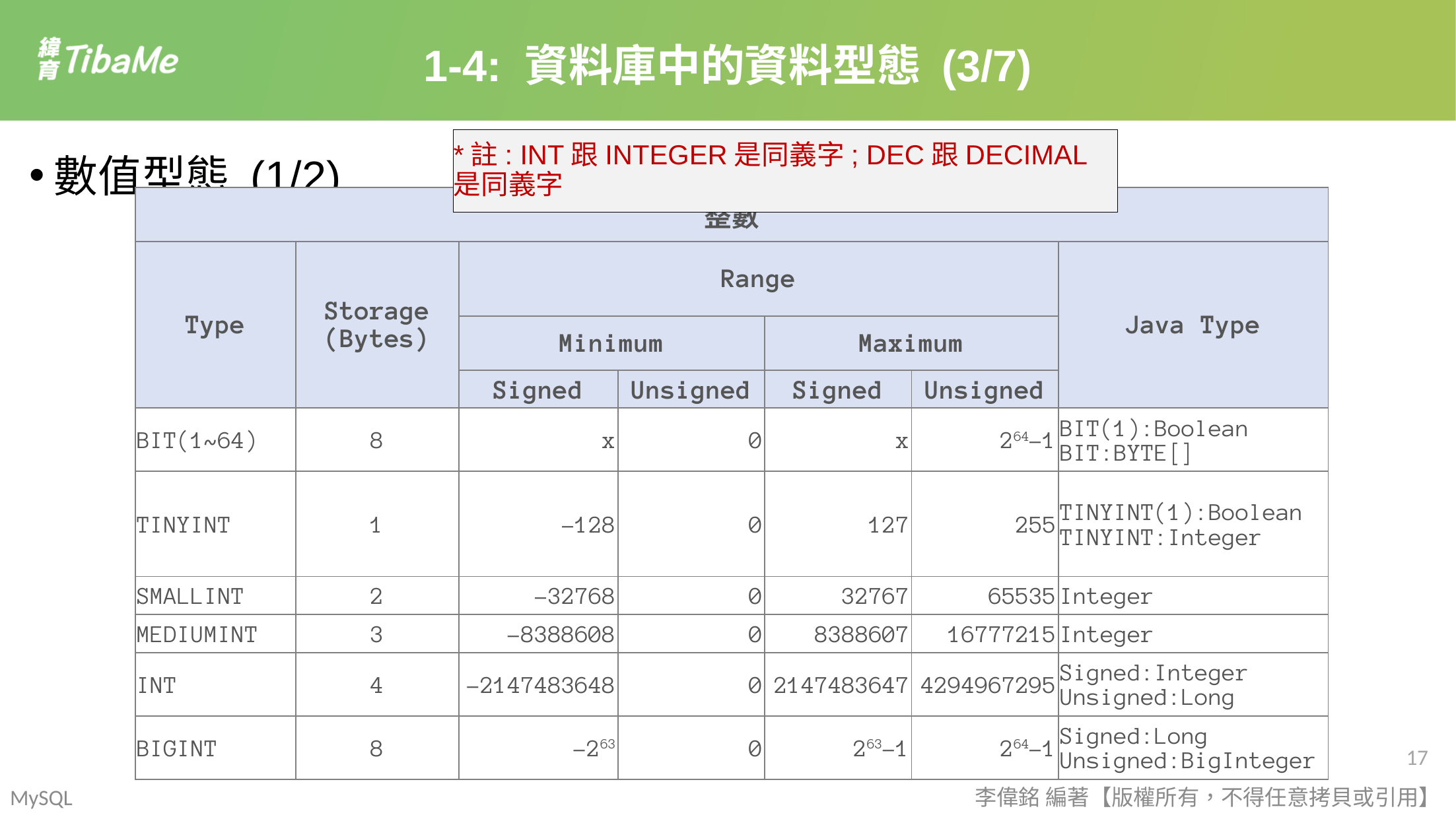

1-4: 資料庫中的資料型態 (3/7)
數值型態 (1/2)

*註: INT跟INTEGER是同義字; DEC跟DECIMAL是同義字
| 整數 |  |  |  |  |  |  |
| --- | --- | --- | --- | --- | --- | --- |
| Type | Storage (Bytes) | Range |  |  |  | Java Type |
|  |  | Minimum |  | Maximum |  |  |
|  |  | Signed | Unsigned | Signed | Unsigned |  |
| BIT(1~64) | 8 | x | 0 | x | 264-1 | BIT(1):Boolean BIT:BYTE[] |
| TINYINT | 1 | -128 | 0 | 127 | 255 | TINYINT(1):Boolean TINYINT:Integer |
| SMALLINT | 2 | -32768 | 0 | 32767 | 65535 | Integer |
| MEDIUMINT | 3 | -8388608 | 0 | 8388607 | 16777215 | Integer |
| INT | 4 | -2147483648 | 0 | 2147483647 | 4294967295 | Signed:Integer Unsigned:Long |
| BIGINT | 8 | -263 | 0 | 263-1 | 264-1 | Signed:Long Unsigned:BigInteger |
MySQL
李偉銘 編著【版權所有，不得任意拷貝或引用】